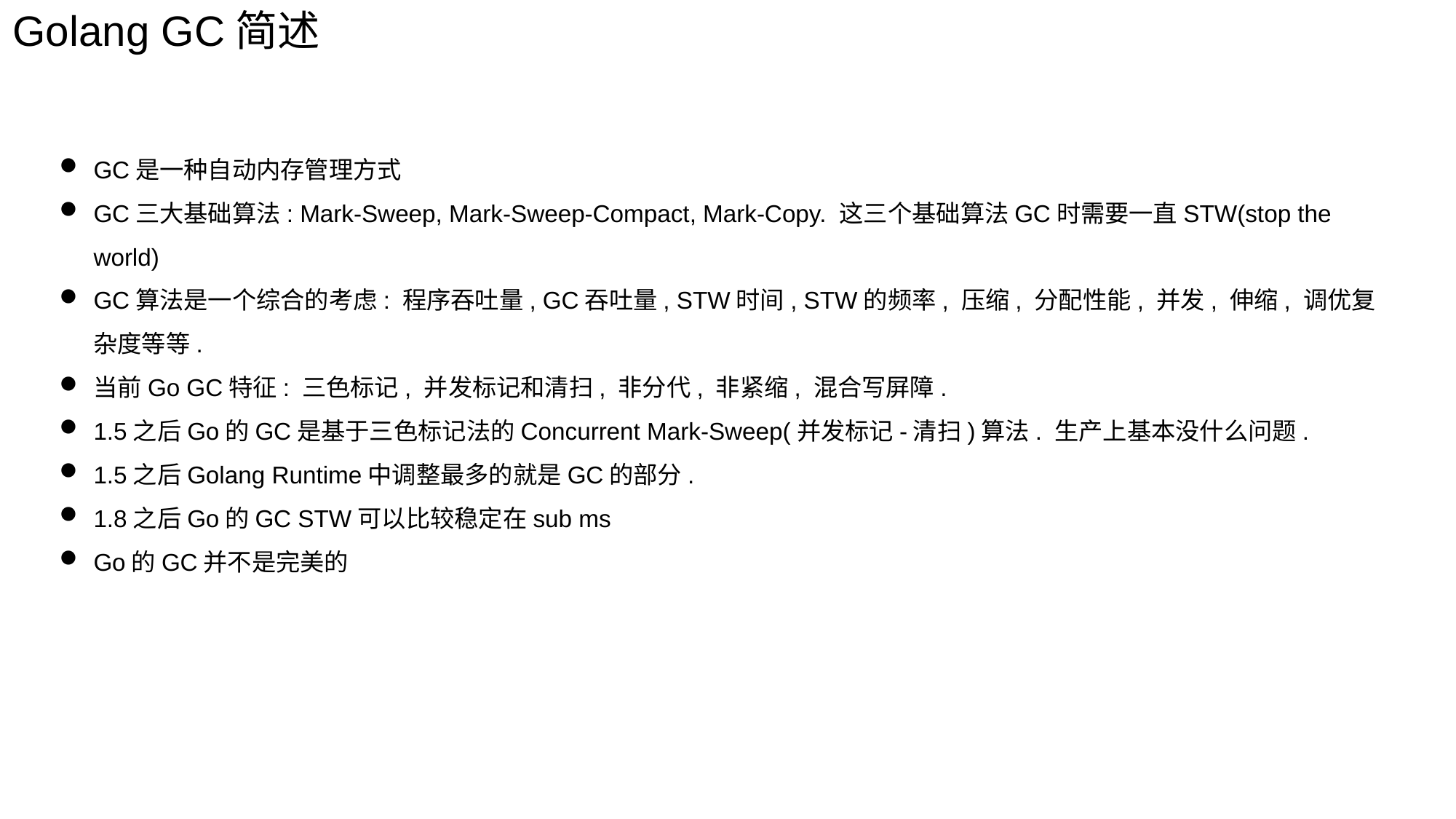

Golang GC简述
GC是一种自动内存管理方式
GC三大基础算法: Mark-Sweep, Mark-Sweep-Compact, Mark-Copy. 这三个基础算法GC时需要一直STW(stop the world)
GC算法是一个综合的考虑: 程序吞吐量, GC吞吐量, STW时间, STW的频率, 压缩, 分配性能, 并发, 伸缩, 调优复杂度等等.
当前Go GC特征: 三色标记, 并发标记和清扫, 非分代, 非紧缩, 混合写屏障.
1.5之后Go的GC是基于三色标记法的Concurrent Mark-Sweep(并发标记-清扫)算法. 生产上基本没什么问题.
1.5之后Golang Runtime中调整最多的就是GC的部分.
1.8之后Go的GC STW可以比较稳定在sub ms
Go的GC并不是完美的